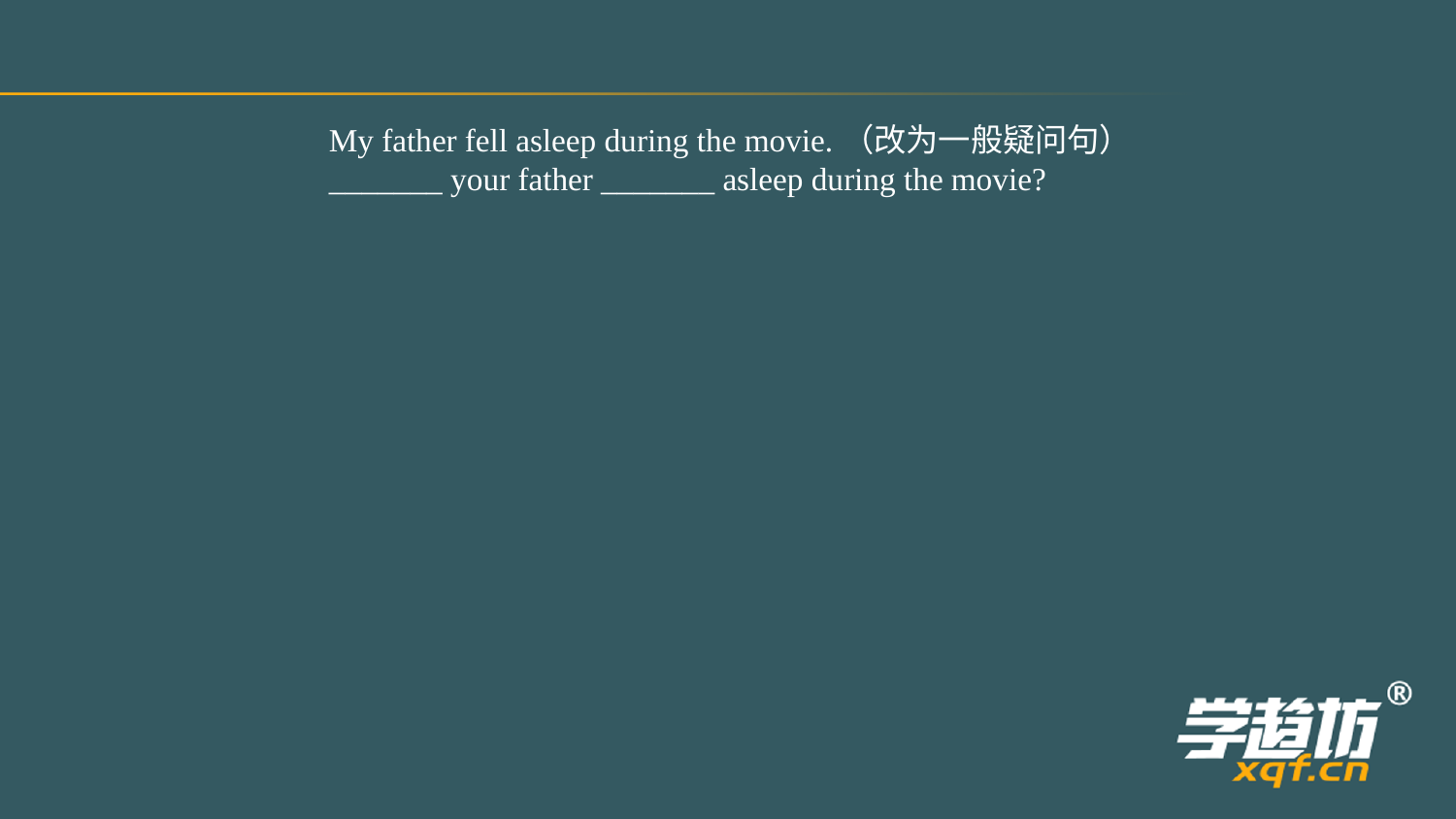

My father fell asleep during the movie.（改为一般疑问句）
_______ your father _______ asleep during the movie?